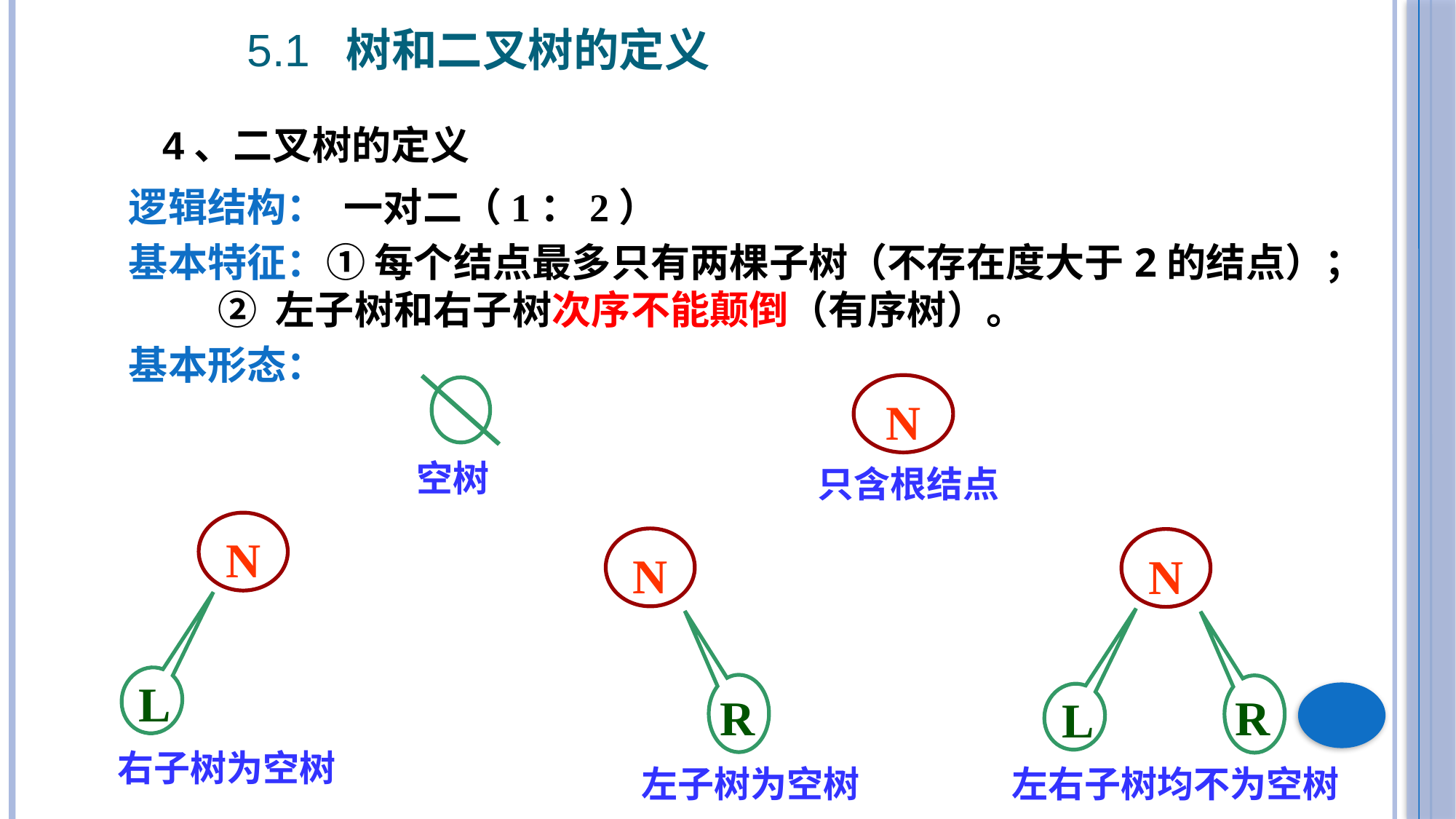

5.1  树和二叉树的定义
4、二叉树的定义
逻辑结构：  一对二（1：2）
基本特征：① 每个结点最多只有两棵子树（不存在度大于2的结点）；
          ② 左子树和右子树次序不能颠倒（有序树）。
基本形态：
N

空树
只含根结点

N
N
N

L

R
R

L
右子树为空树
左子树为空树
左右子树均不为空树